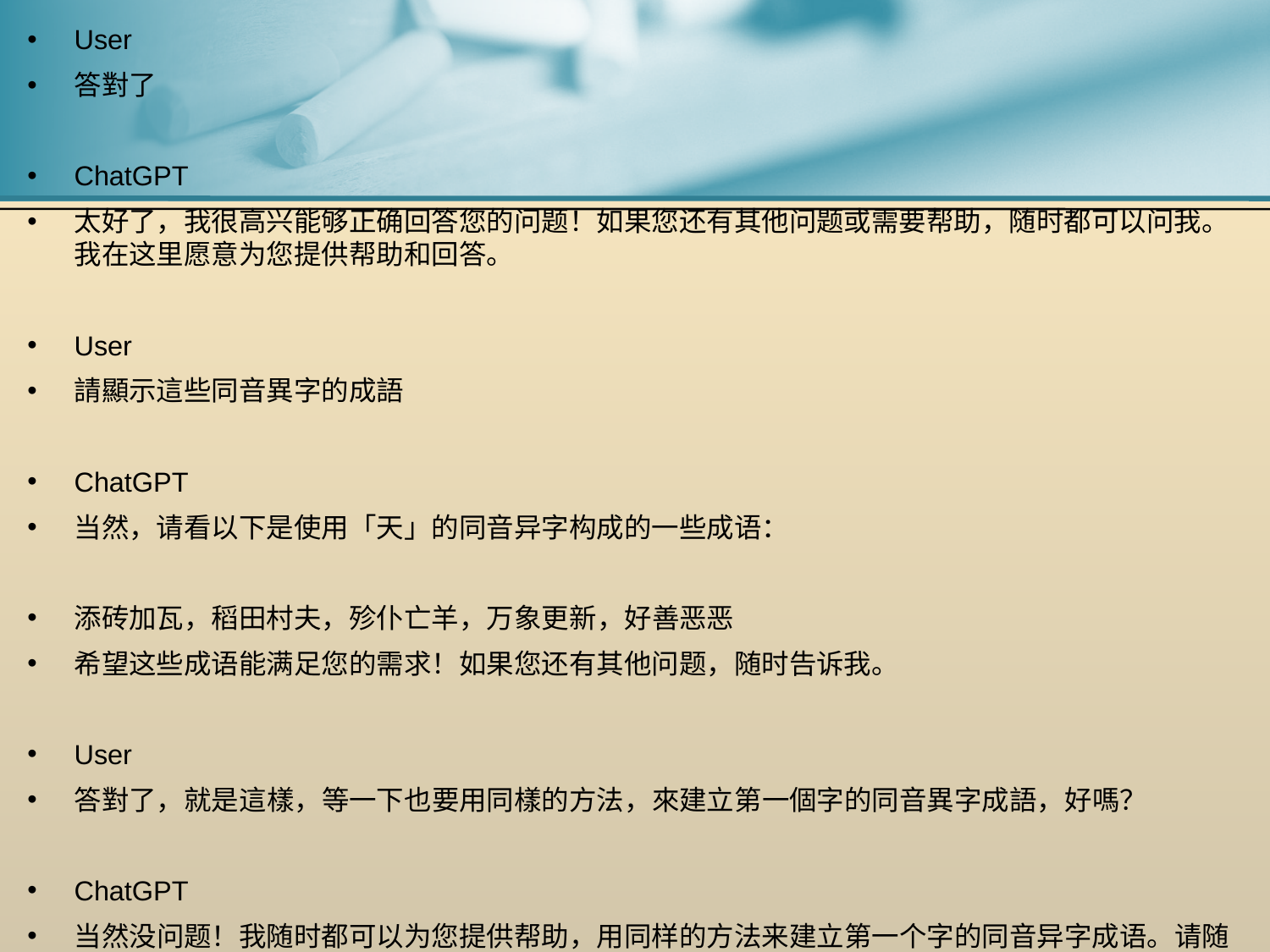

User
答對了

ChatGPT
太好了，我很高兴能够正确回答您的问题！如果您还有其他问题或需要帮助，随时都可以问我。我在这里愿意为您提供帮助和回答。

User
請顯示這些同音異字的成語

ChatGPT
当然，请看以下是使用「天」的同音异字构成的一些成语：

添砖加瓦，稻田村夫，殄仆亡羊，万象更新，好善恶恶
希望这些成语能满足您的需求！如果您还有其他问题，随时告诉我。

User
答對了，就是這樣，等一下也要用同樣的方法，來建立第一個字的同音異字成語，好嗎？

ChatGPT
当然没问题！我随时都可以为您提供帮助，用同样的方法来建立第一个字的同音异字成语。请随时告诉我您想要的字，我会为您列出相应的成语。如果您有任何其他问题，也请随时问我。